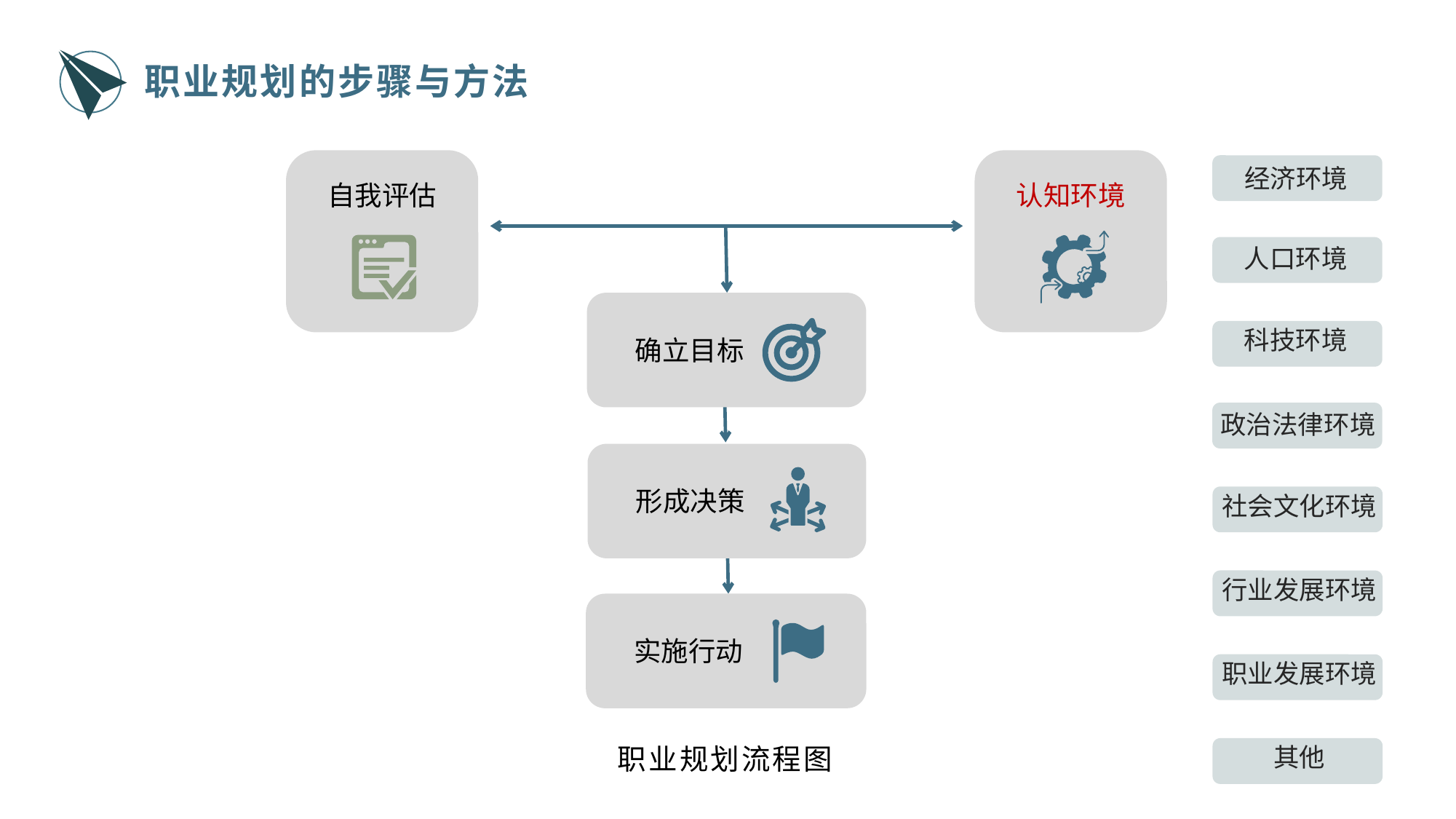

职业规划的步骤与方法

自我评估

经济环境
认知环境

人口环境

科技环境

确立目标

政治法律环境

形成决策
社会文化环境

行业发展环境

实施行动
职业发展环境

其他

职业规划流程图